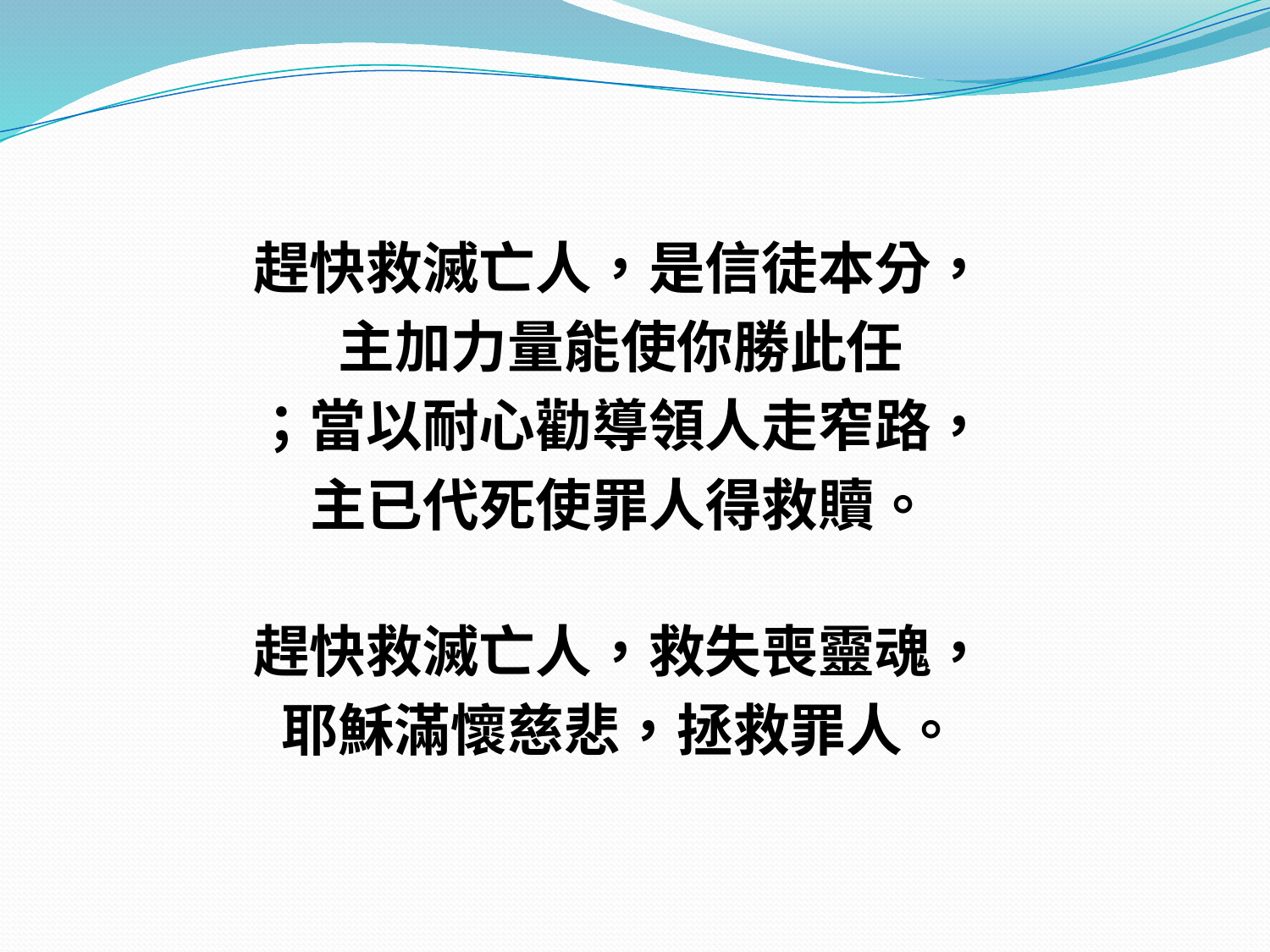

#
趕快救滅亡人，是信徒本分，
主加力量能使你勝此任
；當以耐心勸導領人走窄路，
主已代死使罪人得救贖。
趕快救滅亡人，救失喪靈魂，
耶穌滿懷慈悲，拯救罪人。